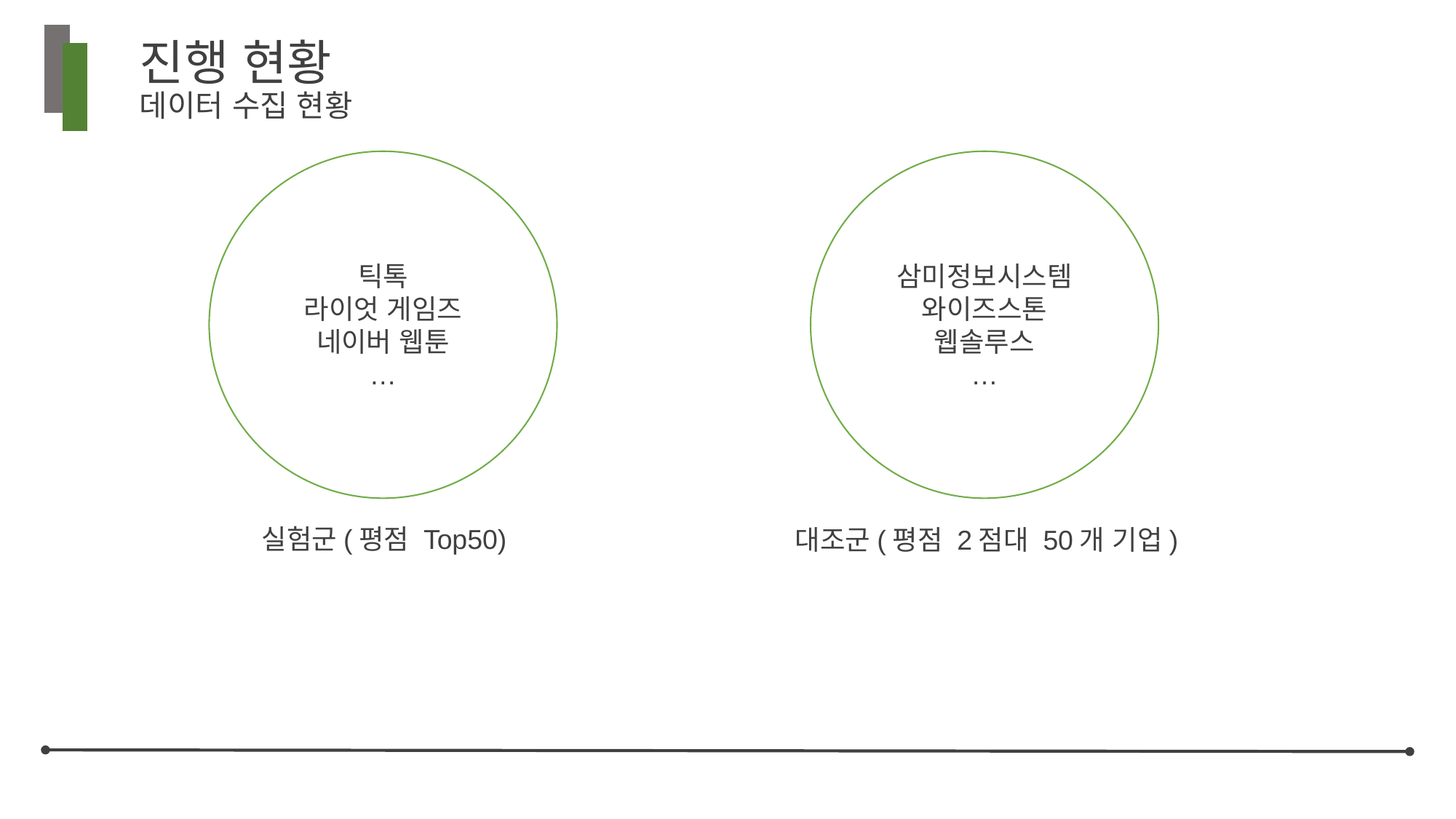

# 진행 현황 데이터 수집 현황
틱톡
라이엇 게임즈
네이버 웹툰
…
삼미정보시스템
와이즈스톤
웹솔루스
…
실험군(평점 Top50)
대조군(평점 2점대 50개 기업)